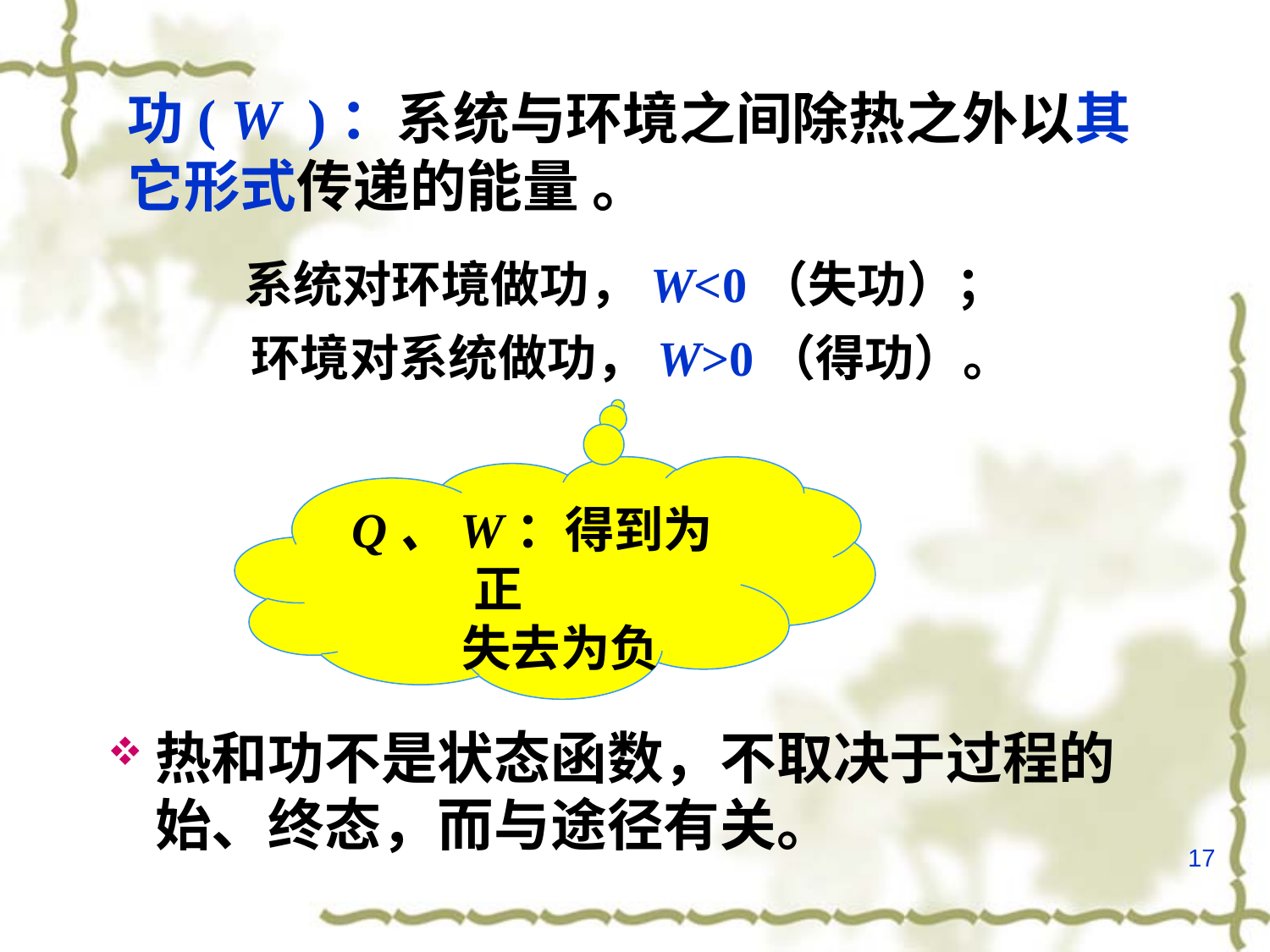

功( W  )：系统与环境之间除热之外以其它形式传递的能量 。
        系统对环境做功，W<0（失功）；
          环境对系统做功，W>0（得功）。
Q、W：得到为正
    失去为负
热和功不是状态函数，不取决于过程的始、终态，而与途径有关。
17